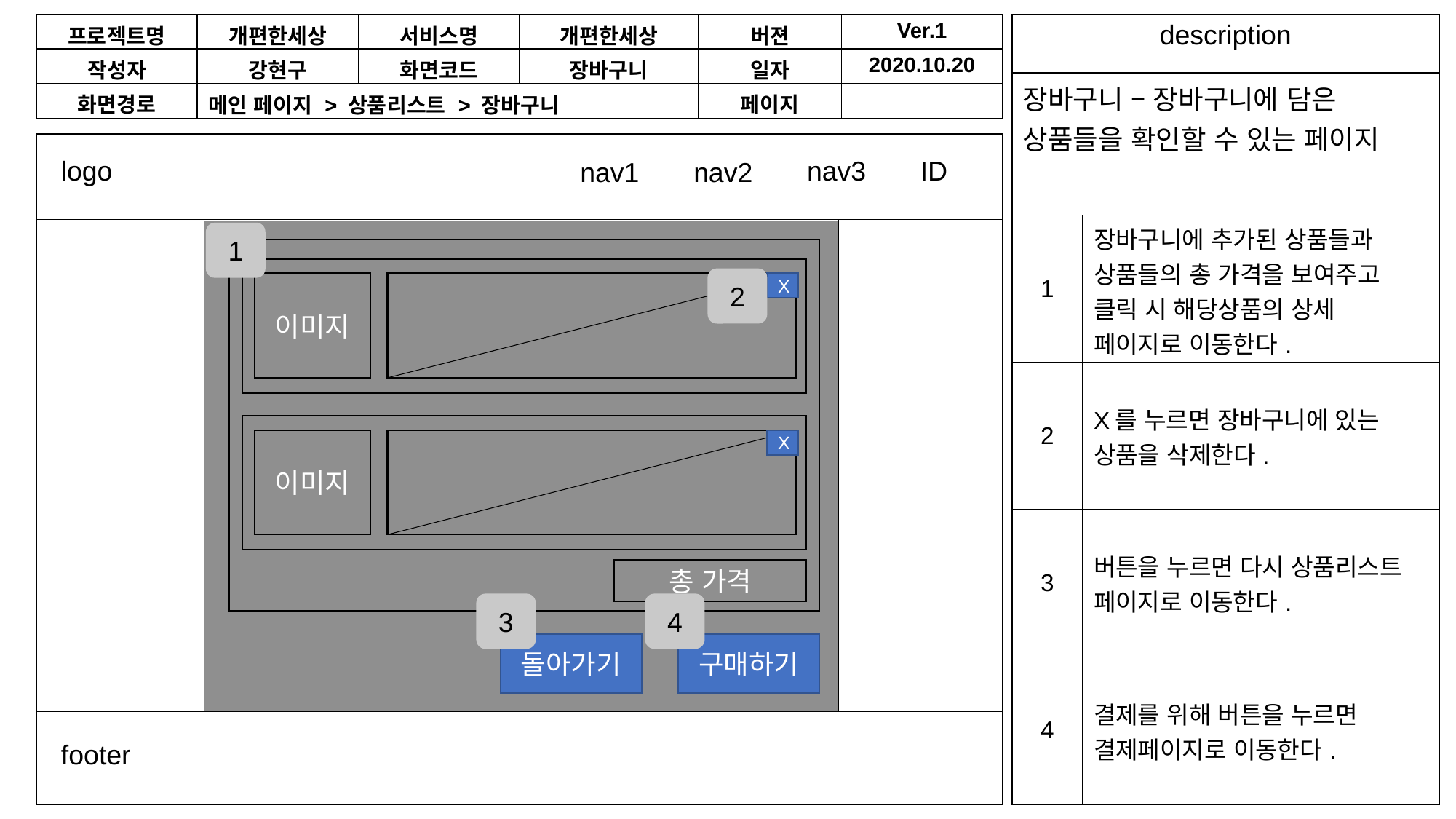

| 프로젝트명 | 개편한세상 | 서비스명 | 개편한세상 | 버젼 | Ver.1 |
| --- | --- | --- | --- | --- | --- |
| 작성자 | 강현구 | 화면코드 | 장바구니 | 일자 | 2020.10.20 |
| 화면경로 | 메인 페이지 > 상품리스트 > 장바구니 |  |  | 페이지 |  |
| description |  |
| --- | --- |
| 장바구니 – 장바구니에 담은 상품들을 확인할 수 있는 페이지 |  |
| 1 | 장바구니에 추가된 상품들과 상품들의 총 가격을 보여주고 클릭 시 해당상품의 상세 페이지로 이동한다. |
| 2 | X를 누르면 장바구니에 있는 상품을 삭제한다. |
| 3 | 버튼을 누르면 다시 상품리스트 페이지로 이동한다. |
| 4 | 결제를 위해 버튼을 누르면 결제페이지로 이동한다. |

logo
nav3
ID
nav1
nav2

footer
1

이미지

2
X

이미지

X
총 가격
3
4
돌아가기
구매하기